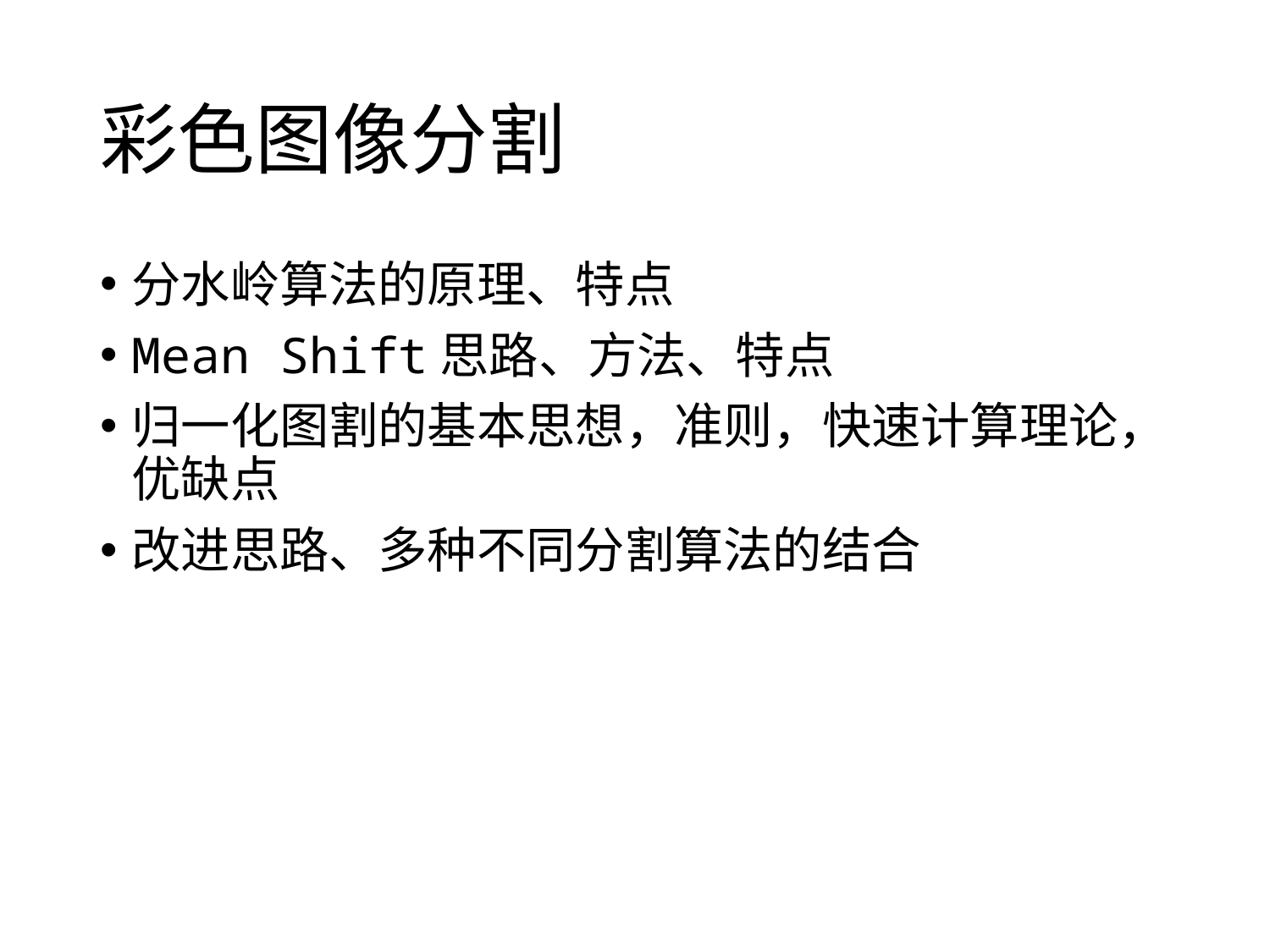

# 彩色图像分割
分水岭算法的原理、特点
Mean Shift思路、方法、特点
归一化图割的基本思想，准则，快速计算理论，优缺点
改进思路、多种不同分割算法的结合